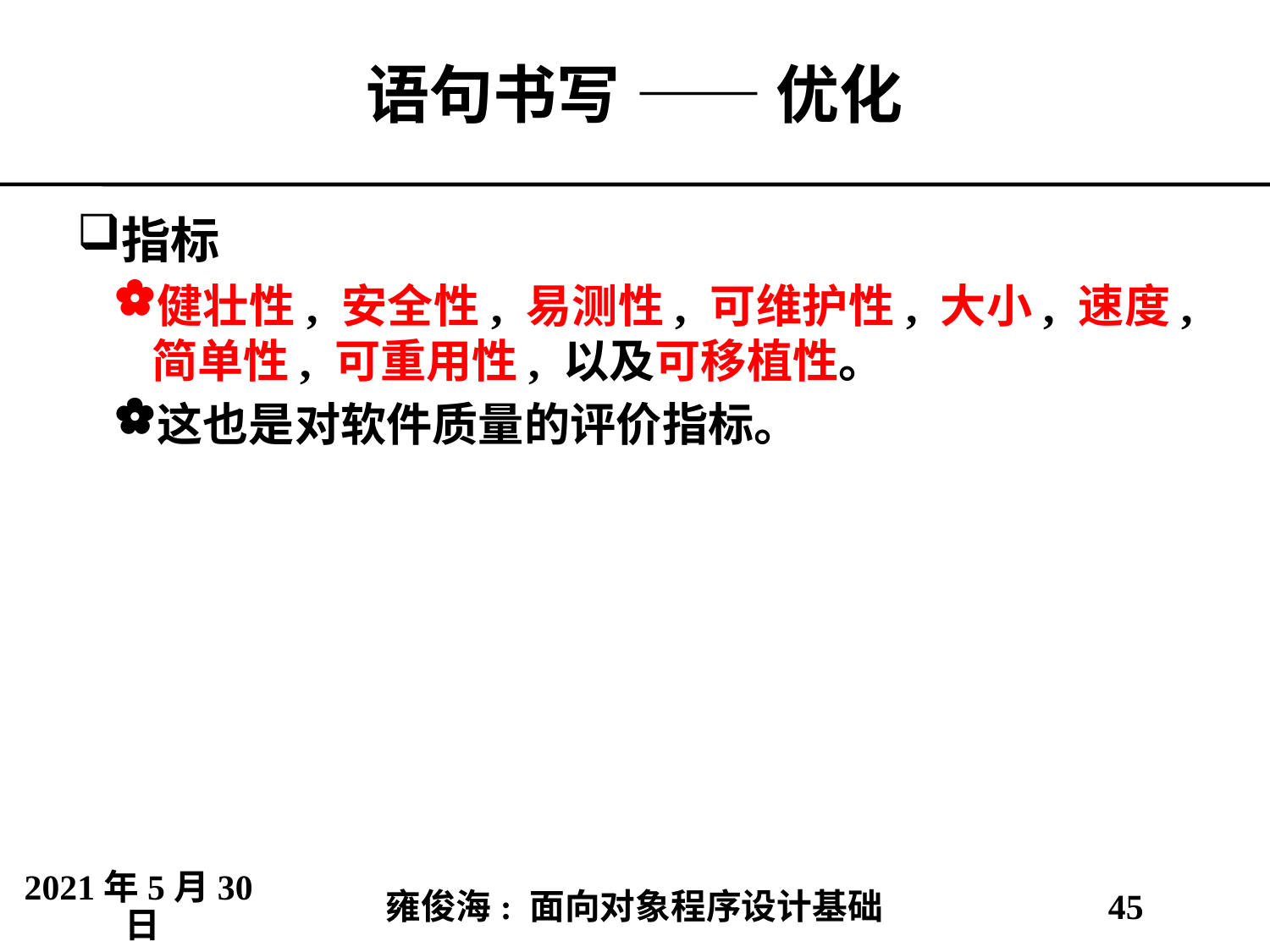

# 语句书写 —— 优化

指标
健壮性, 安全性, 易测性, 可维护性, 大小, 速度, 简单性, 可重用性, 以及可移植性。
这也是对软件质量的评价指标。
2021年5月30日
雍俊海: 面向对象程序设计基础
45